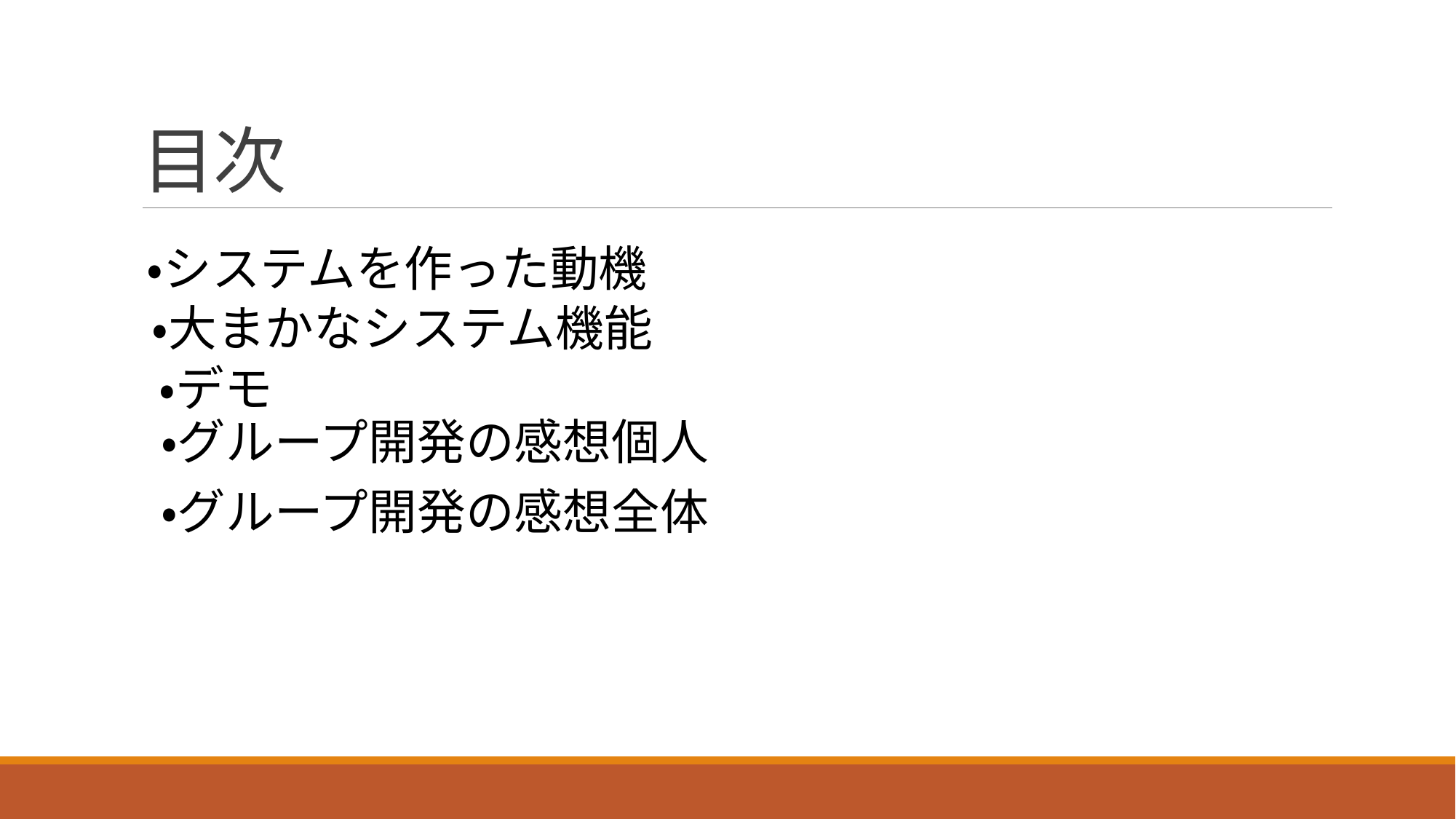

# 目次
・システムを作った動機
・大まかなシステム機能
・デモ
・グループ開発の感想個人
・グループ開発の感想全体